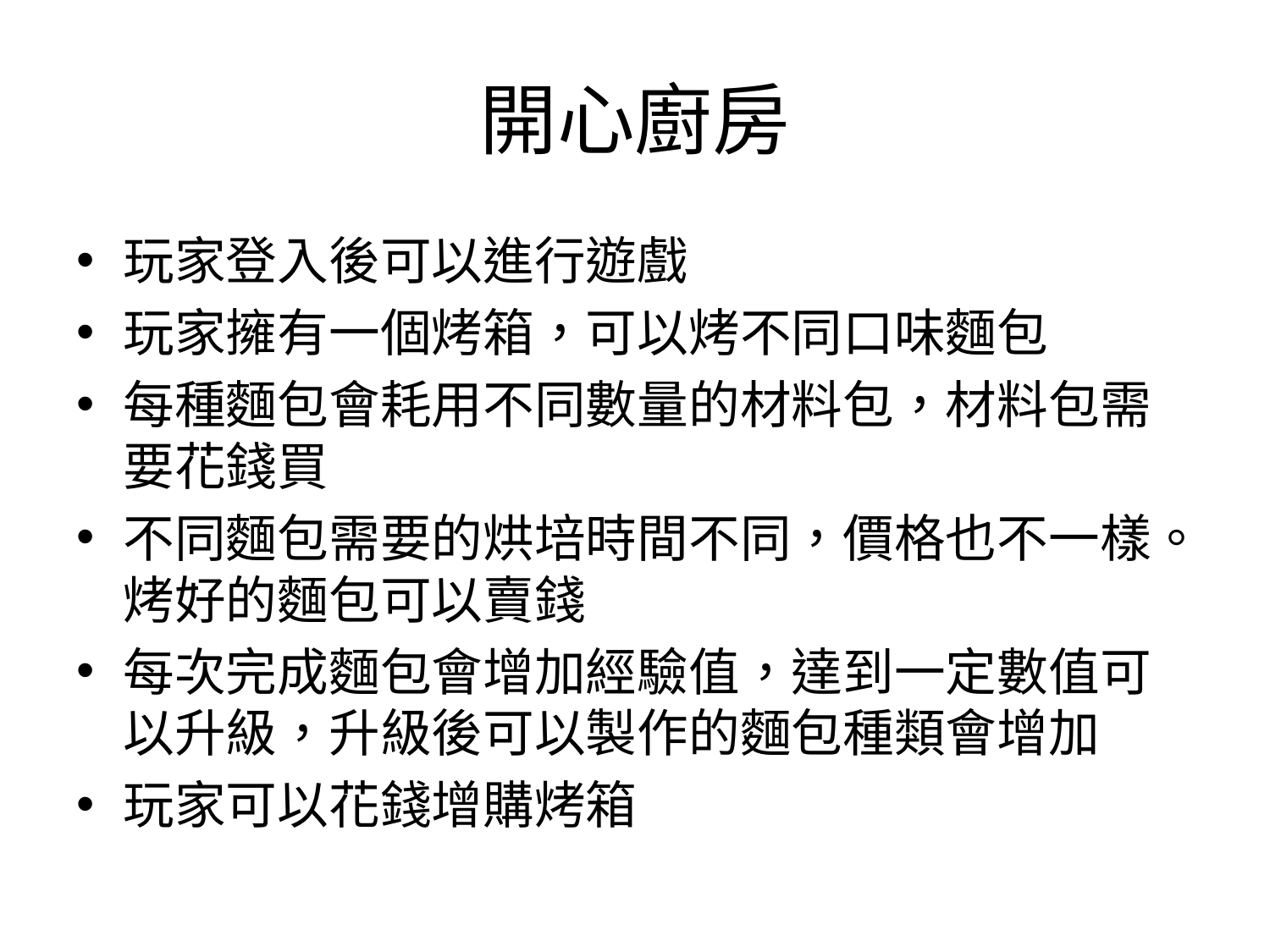

# 開心廚房
玩家登入後可以進行遊戲
玩家擁有一個烤箱，可以烤不同口味麵包
每種麵包會耗用不同數量的材料包，材料包需要花錢買
不同麵包需要的烘培時間不同，價格也不一樣。烤好的麵包可以賣錢
每次完成麵包會增加經驗值，達到一定數值可以升級，升級後可以製作的麵包種類會增加
玩家可以花錢增購烤箱